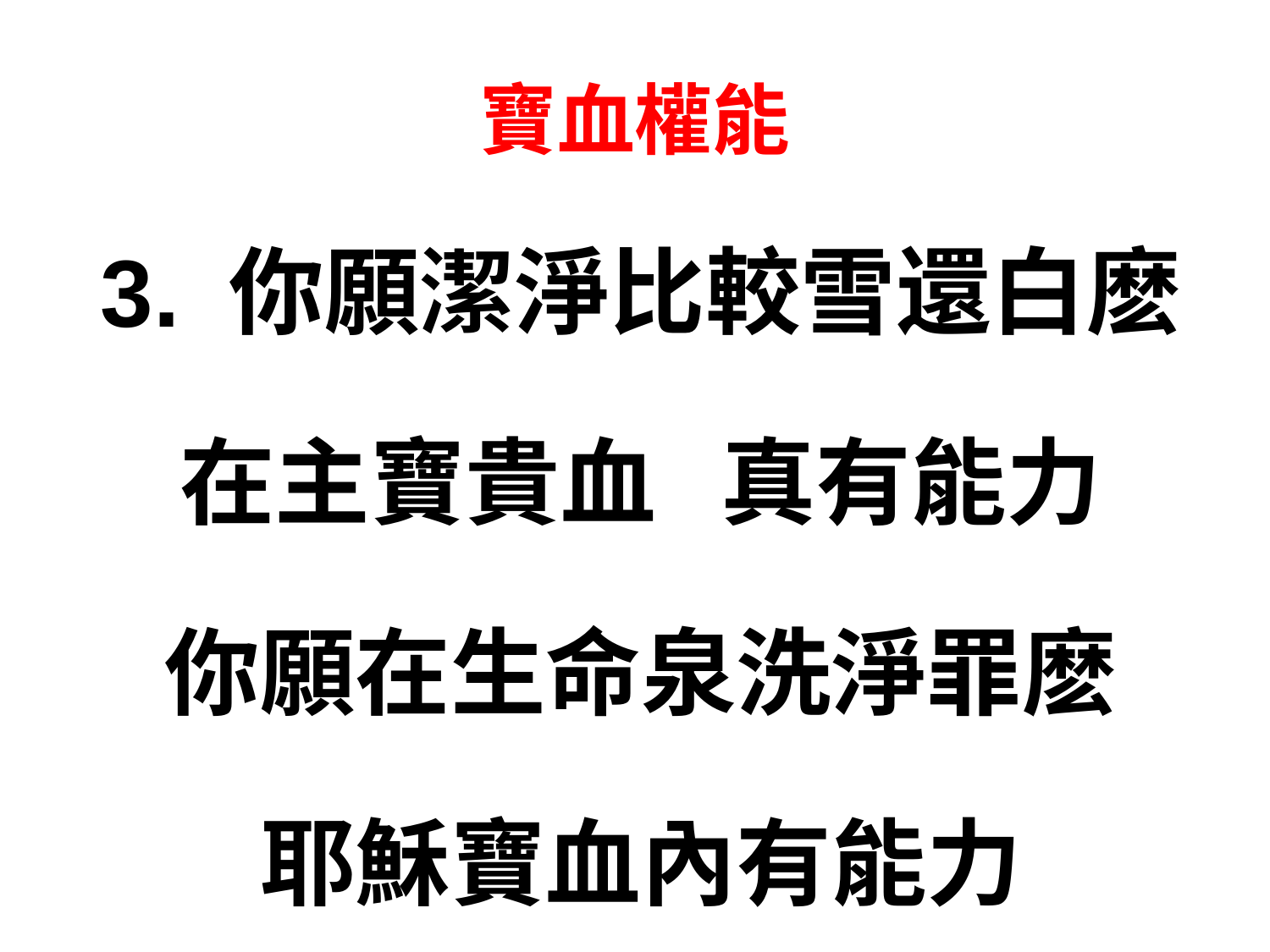

# 寶血權能
3. 你願潔淨比較雪還白麽
在主寶貴血   真有能力
你願在生命泉洗淨罪麽
耶穌寶血內有能力